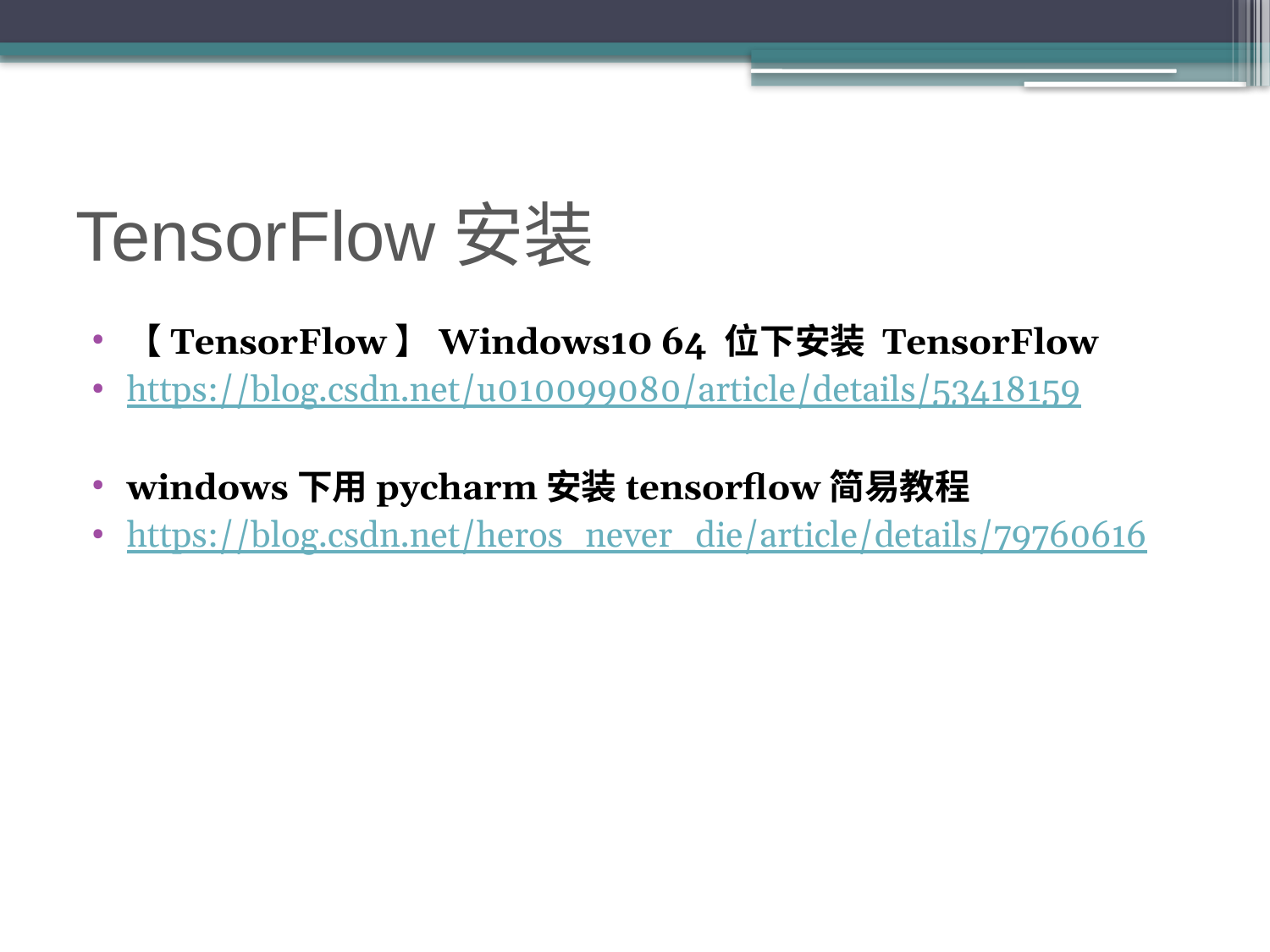

# TensorFlow安装
【TensorFlow】Windows10 64 位下安装 TensorFlow
https://blog.csdn.net/u010099080/article/details/53418159

windows下用pycharm安装tensorflow简易教程
https://blog.csdn.net/heros_never_die/article/details/79760616